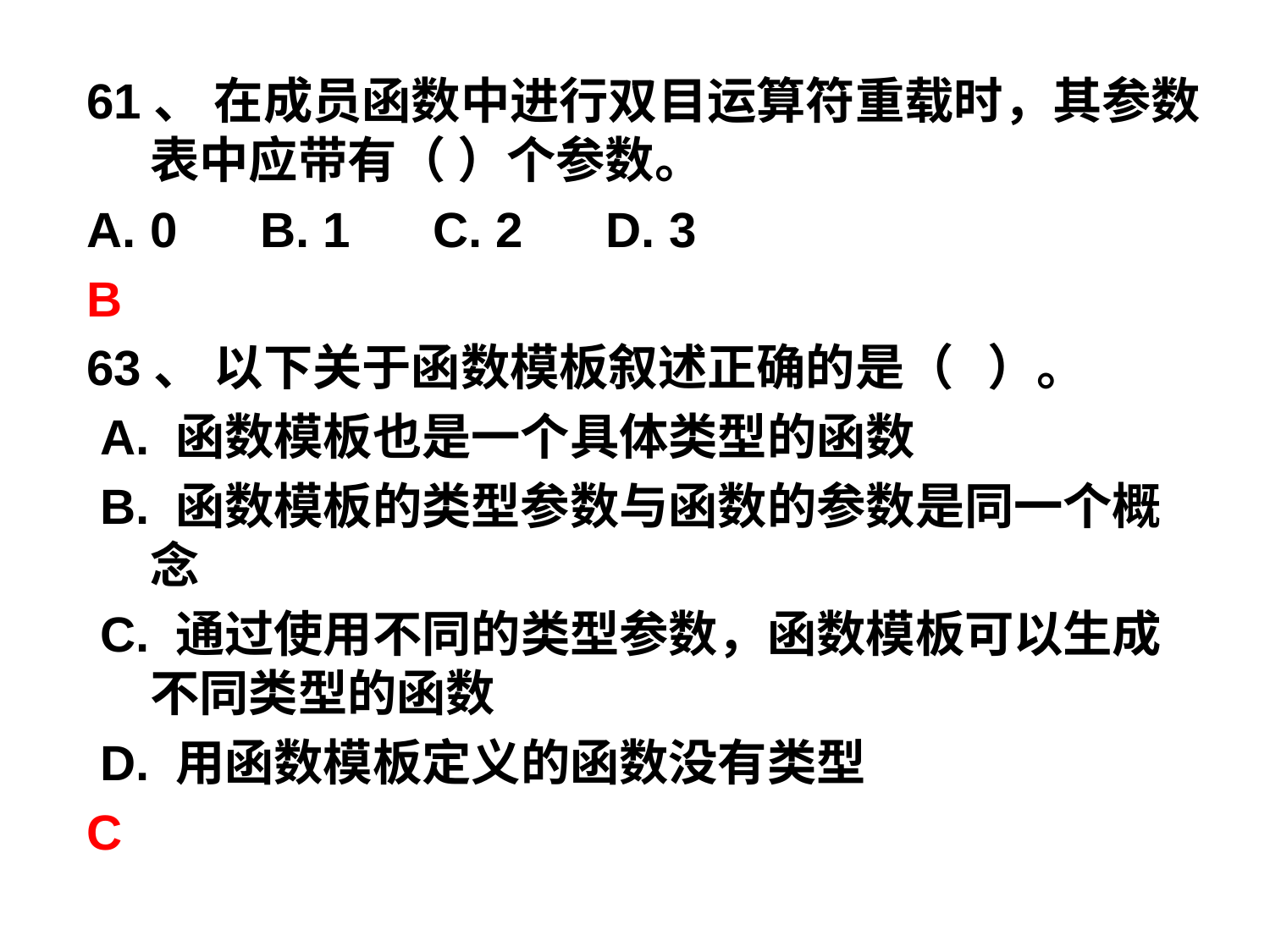

61、 在成员函数中进行双目运算符重载时，其参数表中应带有（ ）个参数。
0      B. 1      C. 2      D. 3
B
63、 以下关于函数模板叙述正确的是（   ）。
 A. 函数模板也是一个具体类型的函数
 B. 函数模板的类型参数与函数的参数是同一个概念
 C. 通过使用不同的类型参数，函数模板可以生成不同类型的函数
 D. 用函数模板定义的函数没有类型
C